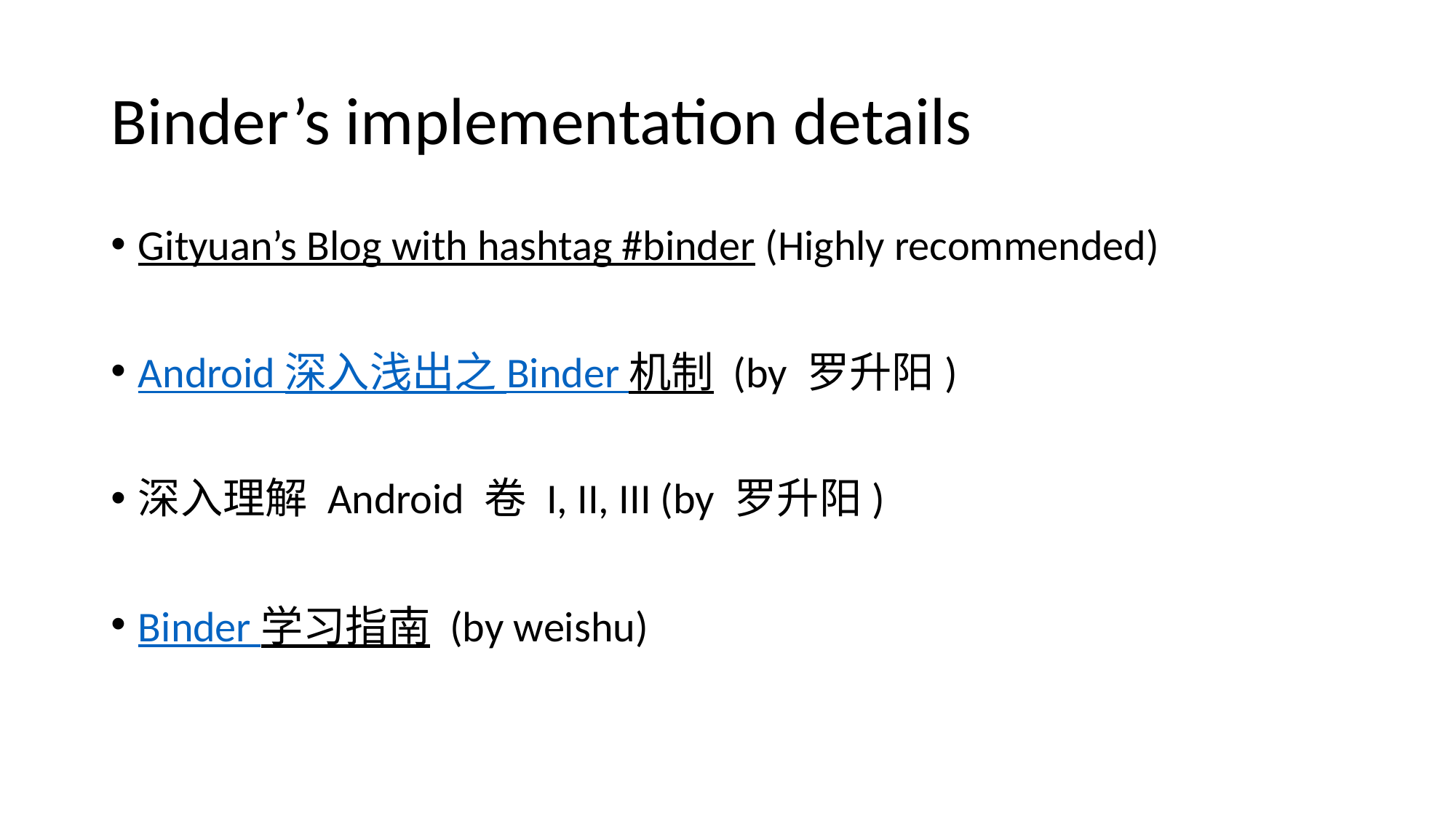

# Binder’s implementation details
Gityuan’s Blog with hashtag #binder (Highly recommended)

Android 深入浅出之 Binder 机制 (by 罗升阳)

深入理解 Android 卷 I, II, III (by 罗升阳)

Binder 学习指南 (by weishu)